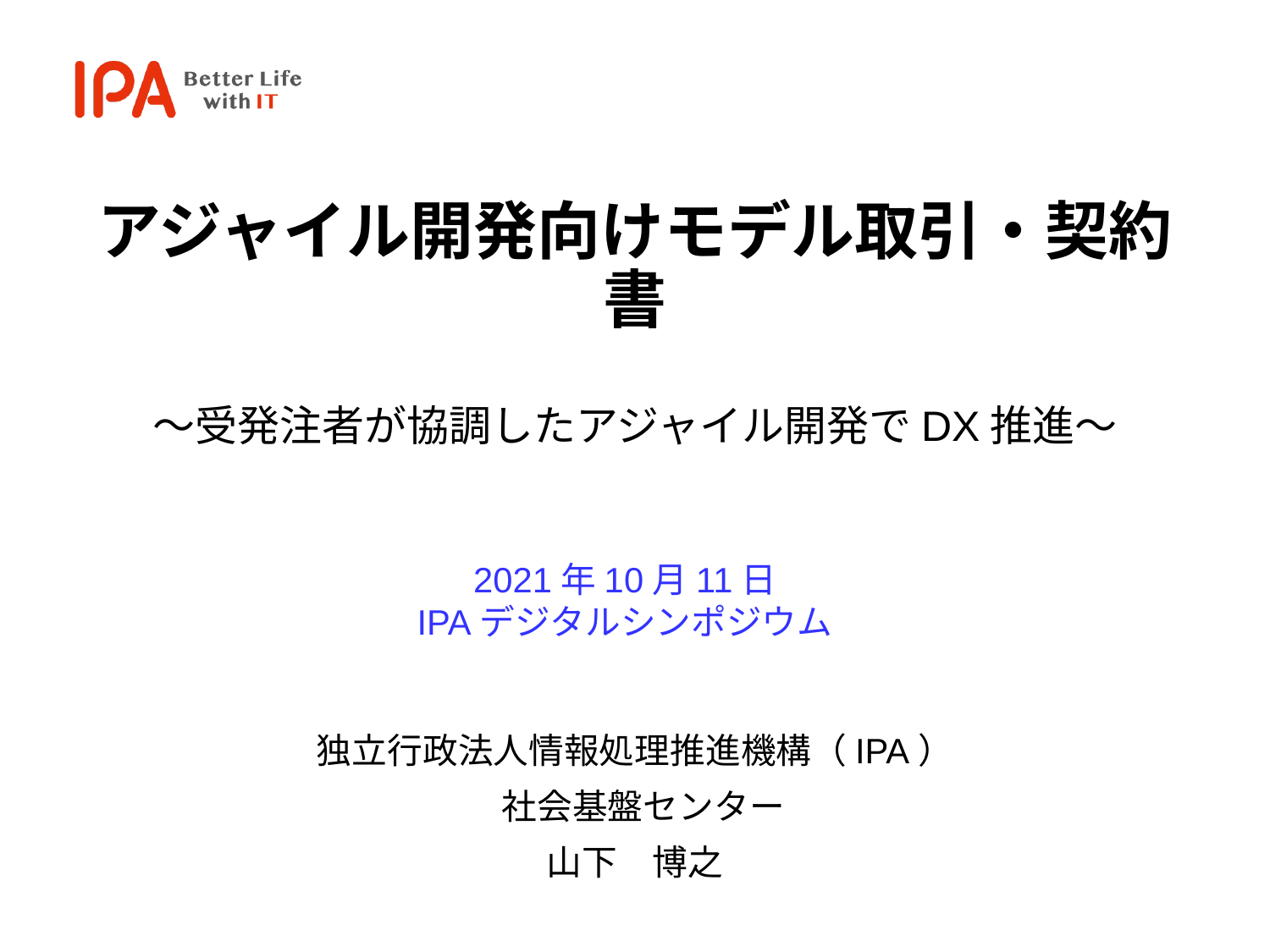

# アジャイル開発向けモデル取引・契約書 ～受発注者が協調したアジャイル開発でDX推進～
2021年10月11日
IPAデジタルシンポジウム
独立行政法人情報処理推進機構（IPA）
 社会基盤センター
山下　博之